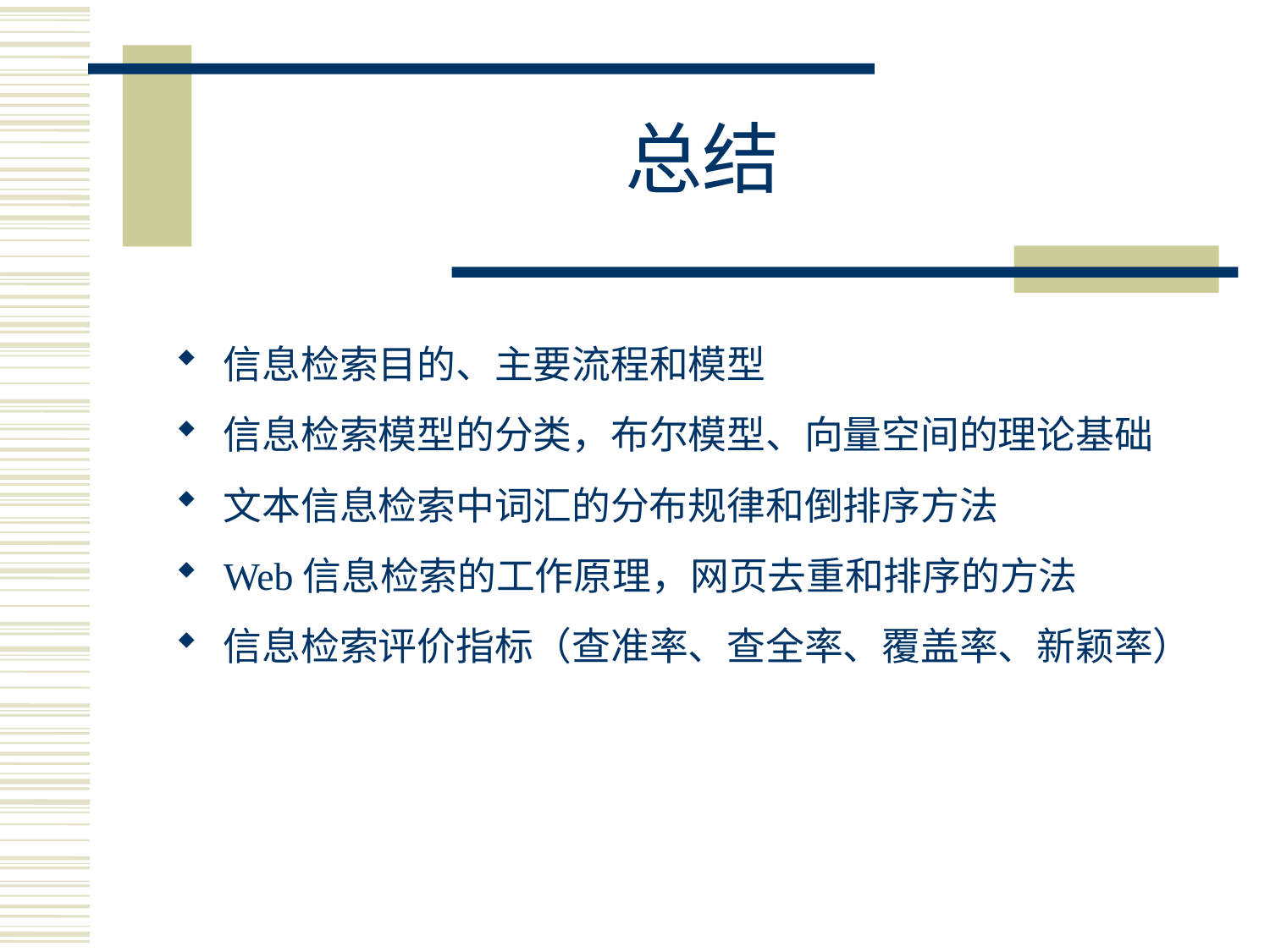

# 总结
信息检索目的、主要流程和模型
信息检索模型的分类，布尔模型、向量空间的理论基础
文本信息检索中词汇的分布规律和倒排序方法
Web信息检索的工作原理，网页去重和排序的方法
信息检索评价指标（查准率、查全率、覆盖率、新颖率）